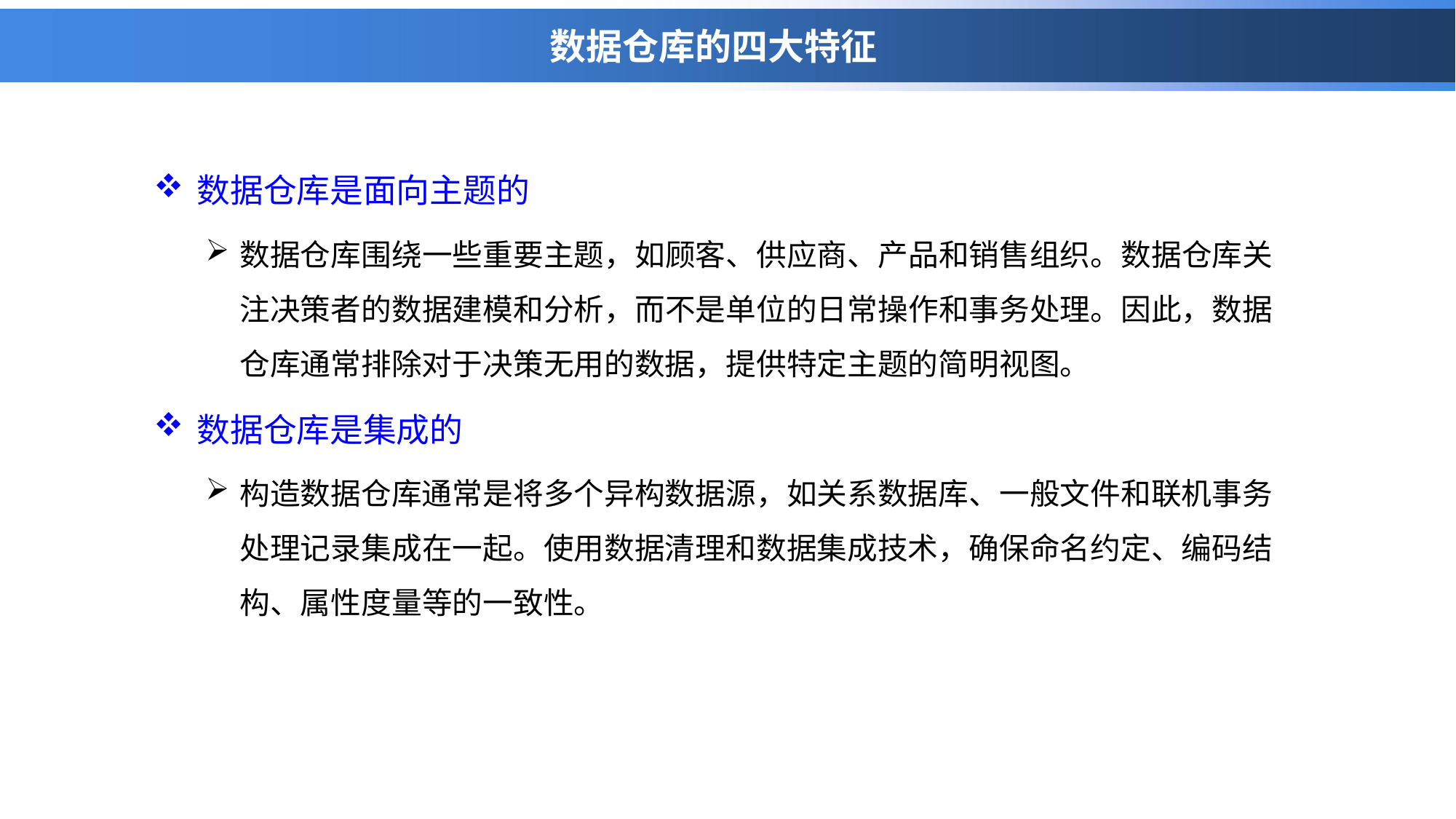

# 数据仓库的四大特征
数据仓库是面向主题的
数据仓库围绕一些重要主题，如顾客、供应商、产品和销售组织。数据仓库关注决策者的数据建模和分析，而不是单位的日常操作和事务处理。因此，数据仓库通常排除对于决策无用的数据，提供特定主题的简明视图。
数据仓库是集成的
构造数据仓库通常是将多个异构数据源，如关系数据库、一般文件和联机事务处理记录集成在一起。使用数据清理和数据集成技术，确保命名约定、编码结构、属性度量等的一致性。